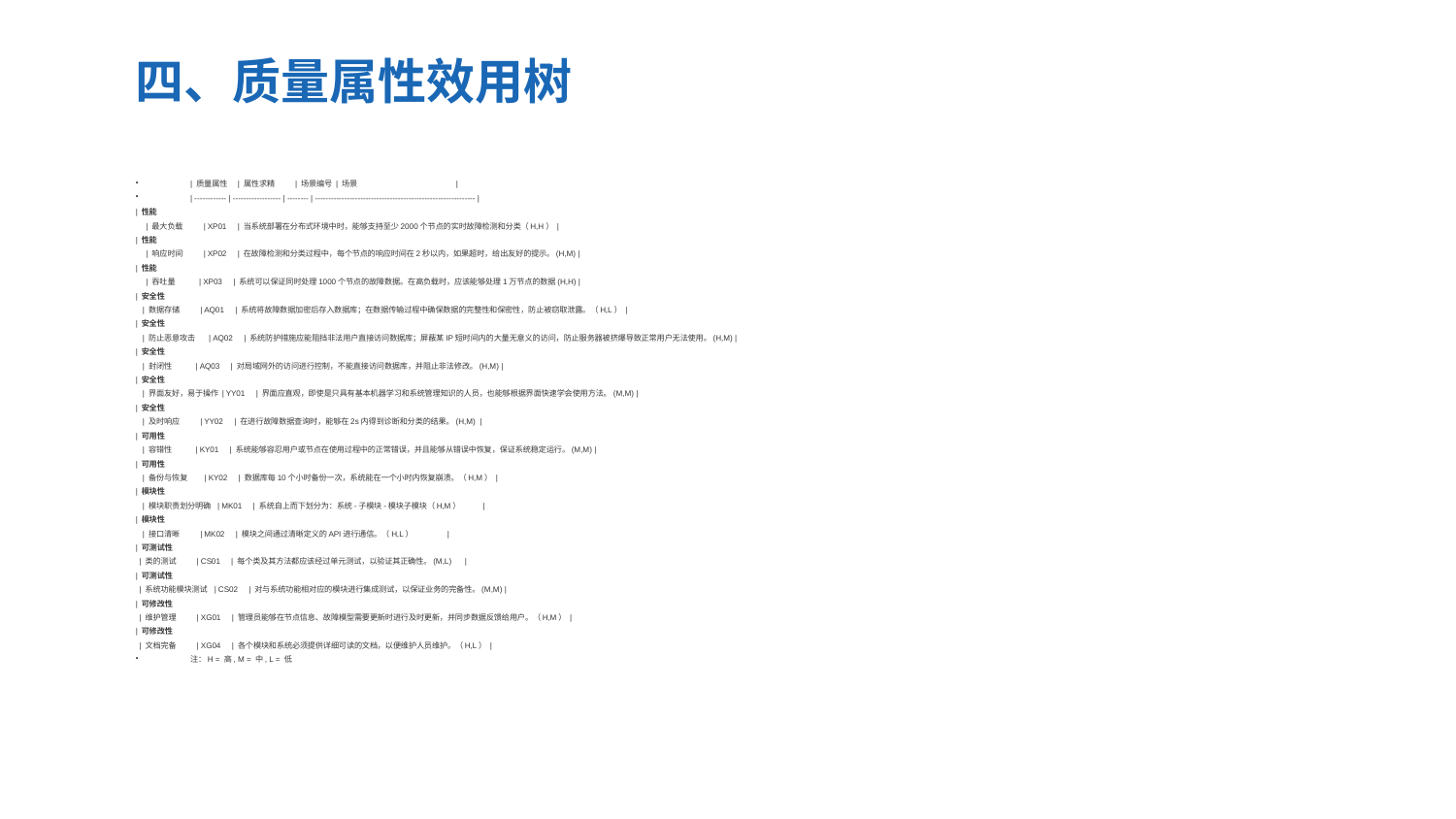

四、质量属性效用树
| 质量属性     | 属性求精           | 场景编号 | 场景                                                         |
| ------------ | ------------------ | -------- | ------------------------------------------------------------ |
| 性能 | 最大负载           | XP01     | 当系统部署在分布式环境中时，能够支持至少2000个节点的实时故障检测和分类（H,H） |
| 性能 | 响应时间           | XP02     | 在故障检测和分类过程中，每个节点的响应时间在2秒以内，如果超时，给出友好的提示。(H,M) |
| 性能 | 吞吐量             | XP03     | 系统可以保证同时处理1000个节点的故障数据。在高负载时，应该能够处理1万节点的数据(H,H) |
| 安全性 | 数据存储           | AQ01     | 系统将故障数据加密后存入数据库；在数据传输过程中确保数据的完整性和保密性，防止被窃取泄露。（H,L） |
| 安全性 | 防止恶意攻击       | AQ02     | 系统防护措施应能阻挡非法用户直接访问数据库；屏蔽某IP短时间内的大量无意义的访问，防止服务器被挤爆导致正常用户无法使用。(H,M) |
| 安全性 | 封闭性             | AQ03     | 对局域网外的访问进行控制，不能直接访问数据库，并阻止非法修改。(H,M) |
| 安全性 | 界面友好，易于操作 | YY01     | 界面应直观，即使是只具有基本机器学习和系统管理知识的人员，也能够根据界面快速学会使用方法。(M,M) |
| 安全性 | 及时响应           | YY02     | 在进行故障数据查询时，能够在2s内得到诊断和分类的结果。(H,M)  |
| 可用性 | 容错性             | KY01     | 系统能够容忍用户或节点在使用过程中的正常错误，并且能够从错误中恢复，保证系统稳定运行。(M,M) |
| 可用性 | 备份与恢复         | KY02     | 数据库每10个小时备份一次，系统能在一个小时内恢复崩溃。（H,M） |
| 模块性 | 模块职责划分明确   | MK01     | 系统自上而下划分为：系统-子模块-模块子模块（H,M）            |
| 模块性 | 接口清晰           | MK02     | 模块之间通过清晰定义的API进行通信。（H,L）                   |
| 可测试性 | 类的测试           | CS01     | 每个类及其方法都应该经过单元测试，以验证其正确性。(M,L)      |
| 可测试性 | 系统功能模块测试   | CS02     | 对与系统功能相对应的模块进行集成测试，以保证业务的完备性。(M,M) |
| 可修改性 | 维护管理           | XG01     | 管理员能够在节点信息、故障模型需要更新时进行及时更新，并同步数据反馈给用户。（H,M） |
| 可修改性 | 文档完备           | XG04     | 各个模块和系统必须提供详细可读的文档，以便维护人员维护。（H,L） |
注：H = 高, M = 中, L = 低